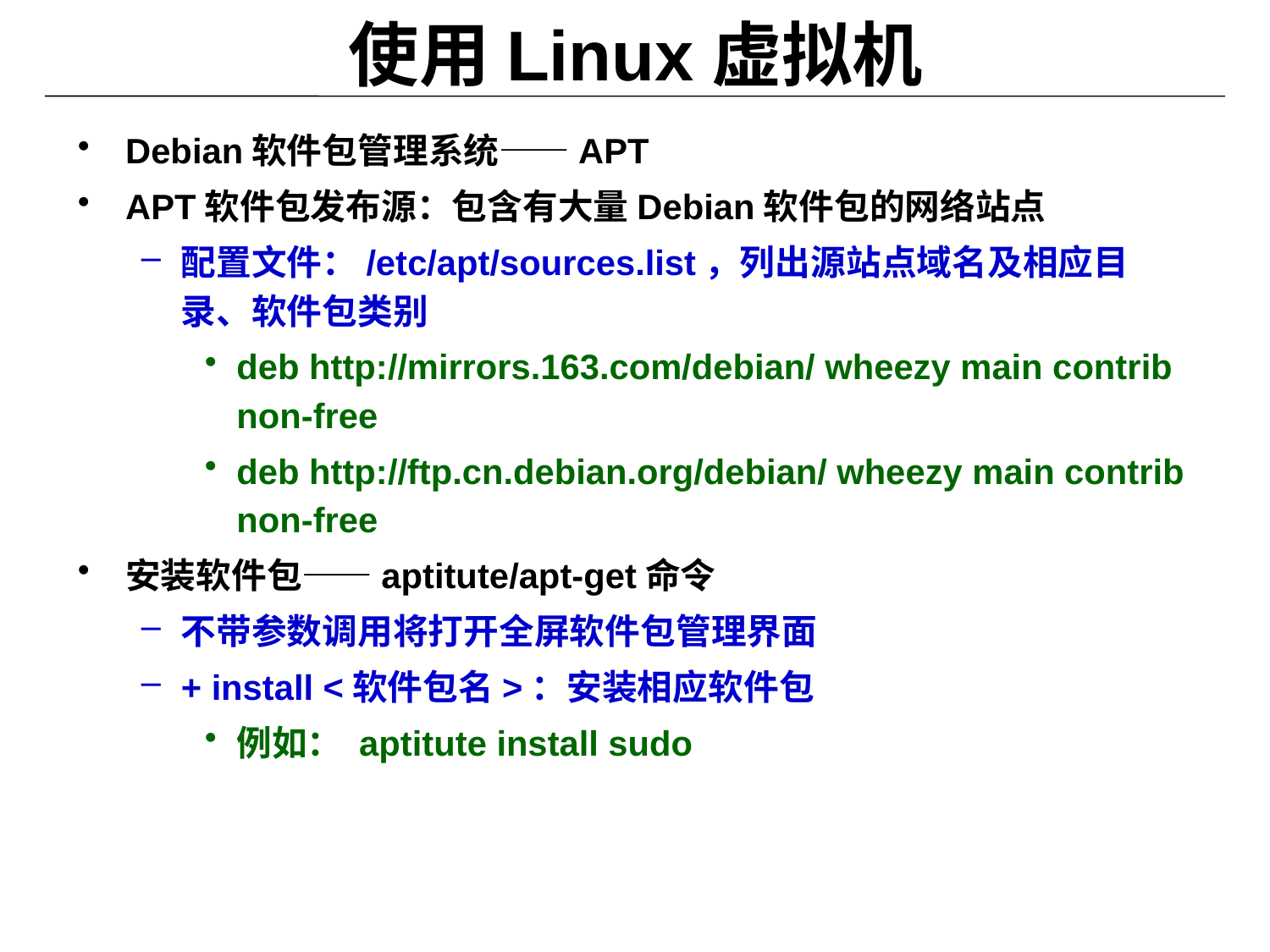

# 使用Linux虚拟机
Debian软件包管理系统——APT
APT软件包发布源：包含有大量Debian软件包的网络站点
配置文件：/etc/apt/sources.list，列出源站点域名及相应目录、软件包类别
deb http://mirrors.163.com/debian/ wheezy main contrib non-free
deb http://ftp.cn.debian.org/debian/ wheezy main contrib non-free
安装软件包——aptitute/apt-get命令
不带参数调用将打开全屏软件包管理界面
+ install <软件包名>：安装相应软件包
例如： aptitute install sudo